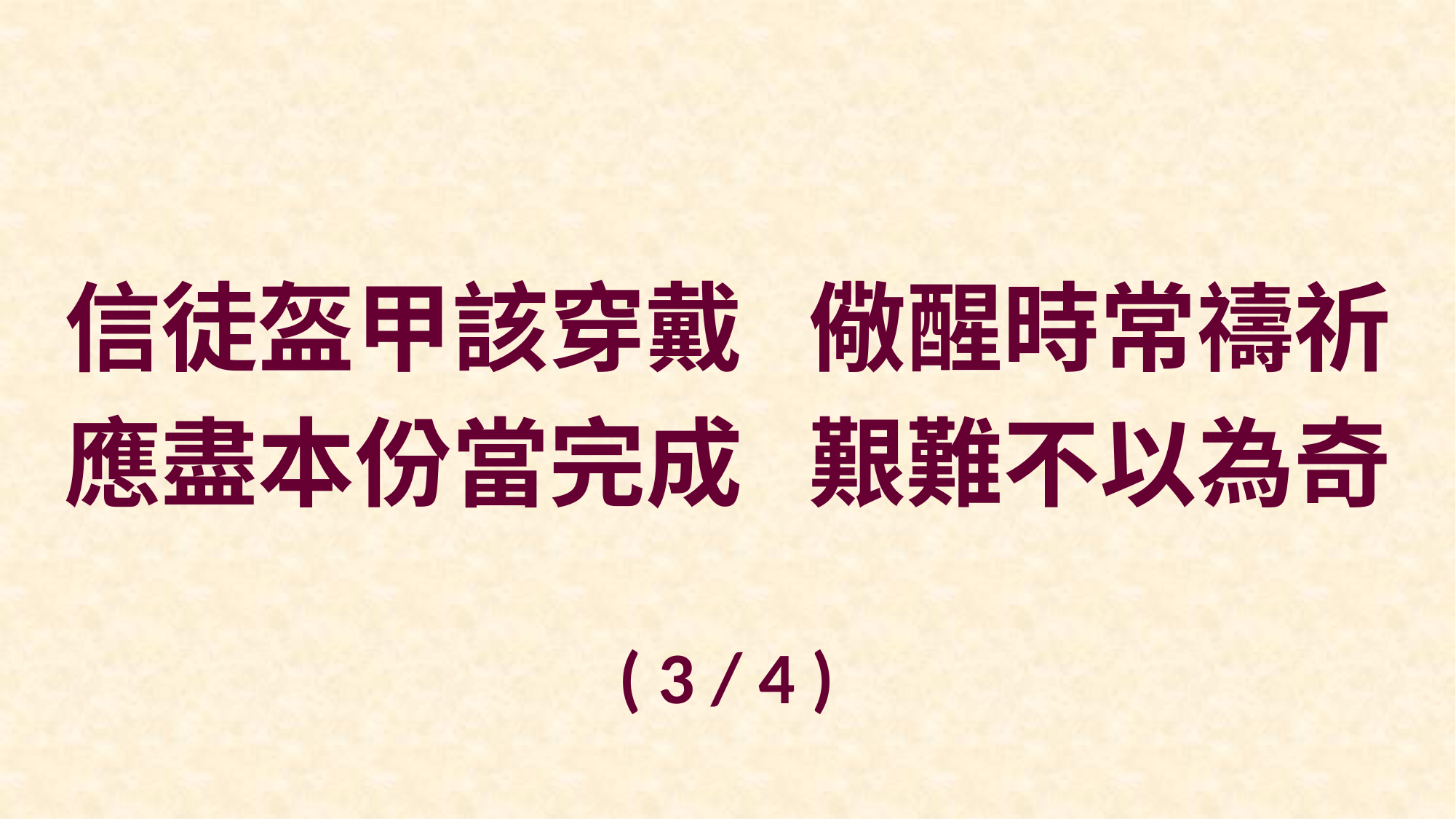

信徒盔甲該穿戴   儆醒時常禱祈
應盡本份當完成   艱難不以為奇
( 3 / 4 )